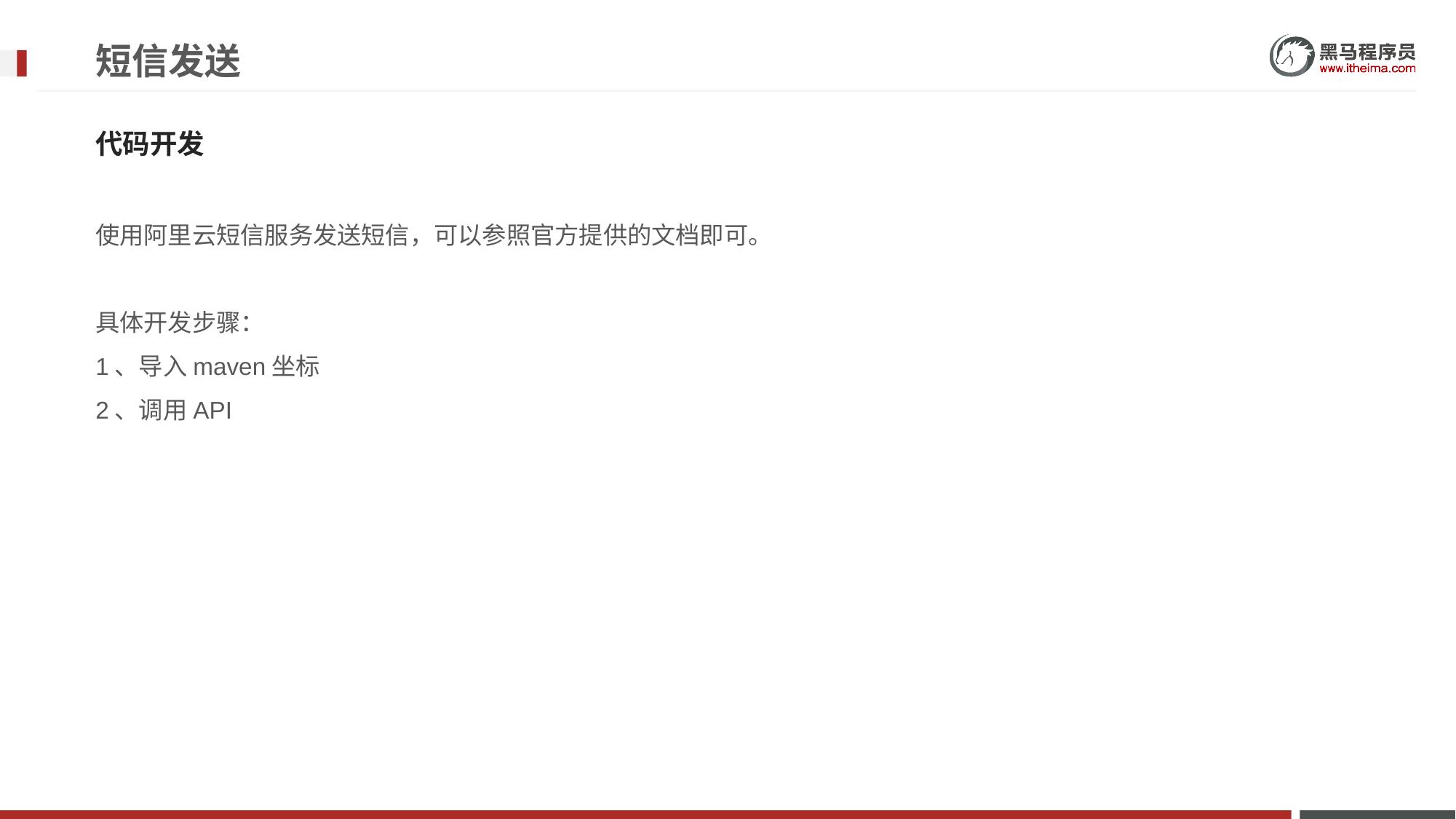

# 短信发送
代码开发
使用阿里云短信服务发送短信，可以参照官方提供的文档即可。

具体开发步骤：
1、导入maven坐标
2、调用API